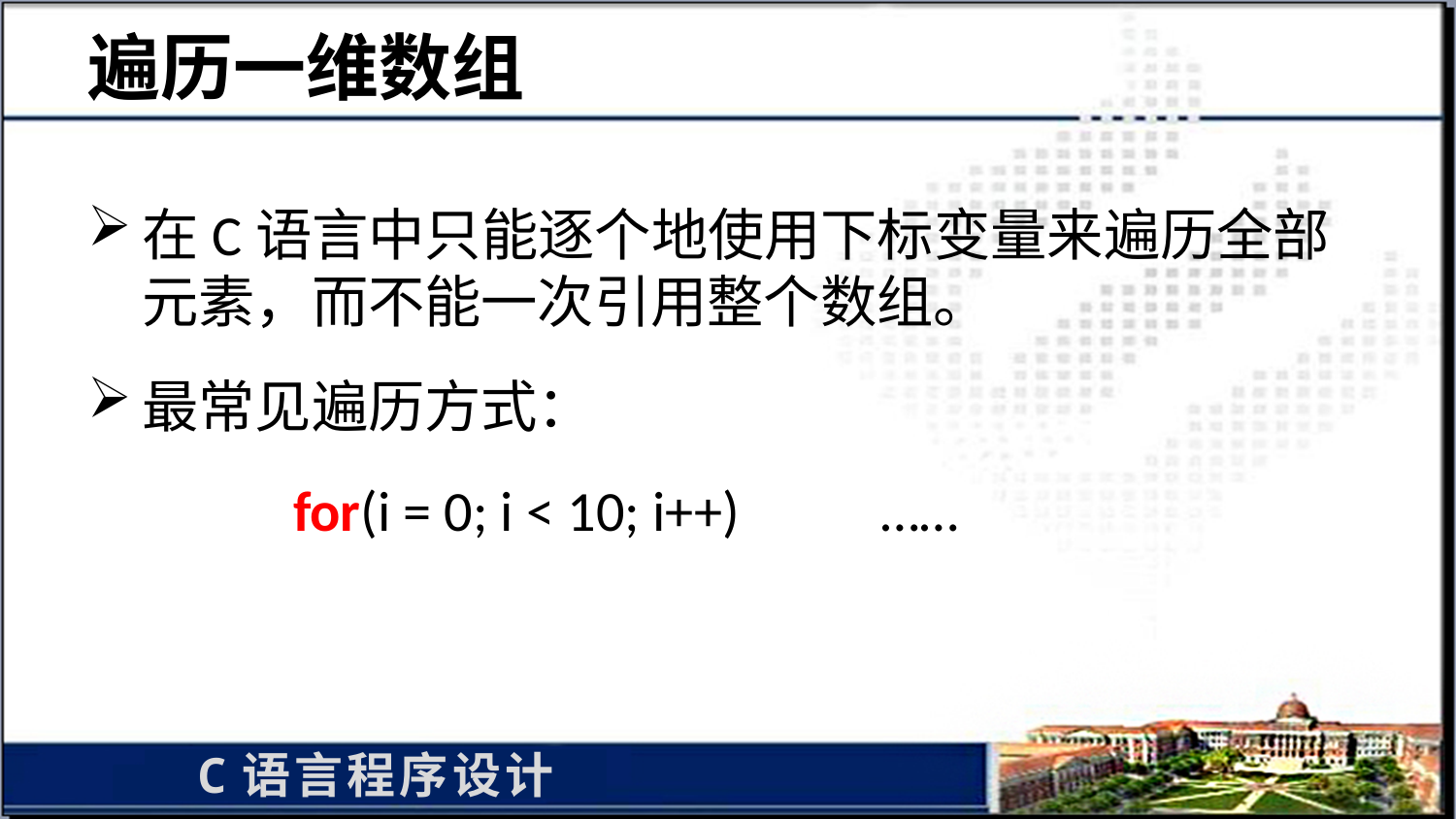

# 遍历一维数组
在C语言中只能逐个地使用下标变量来遍历全部元素，而不能一次引用整个数组。
最常见遍历方式：
                for(i = 0; i < 10; i++)           ……